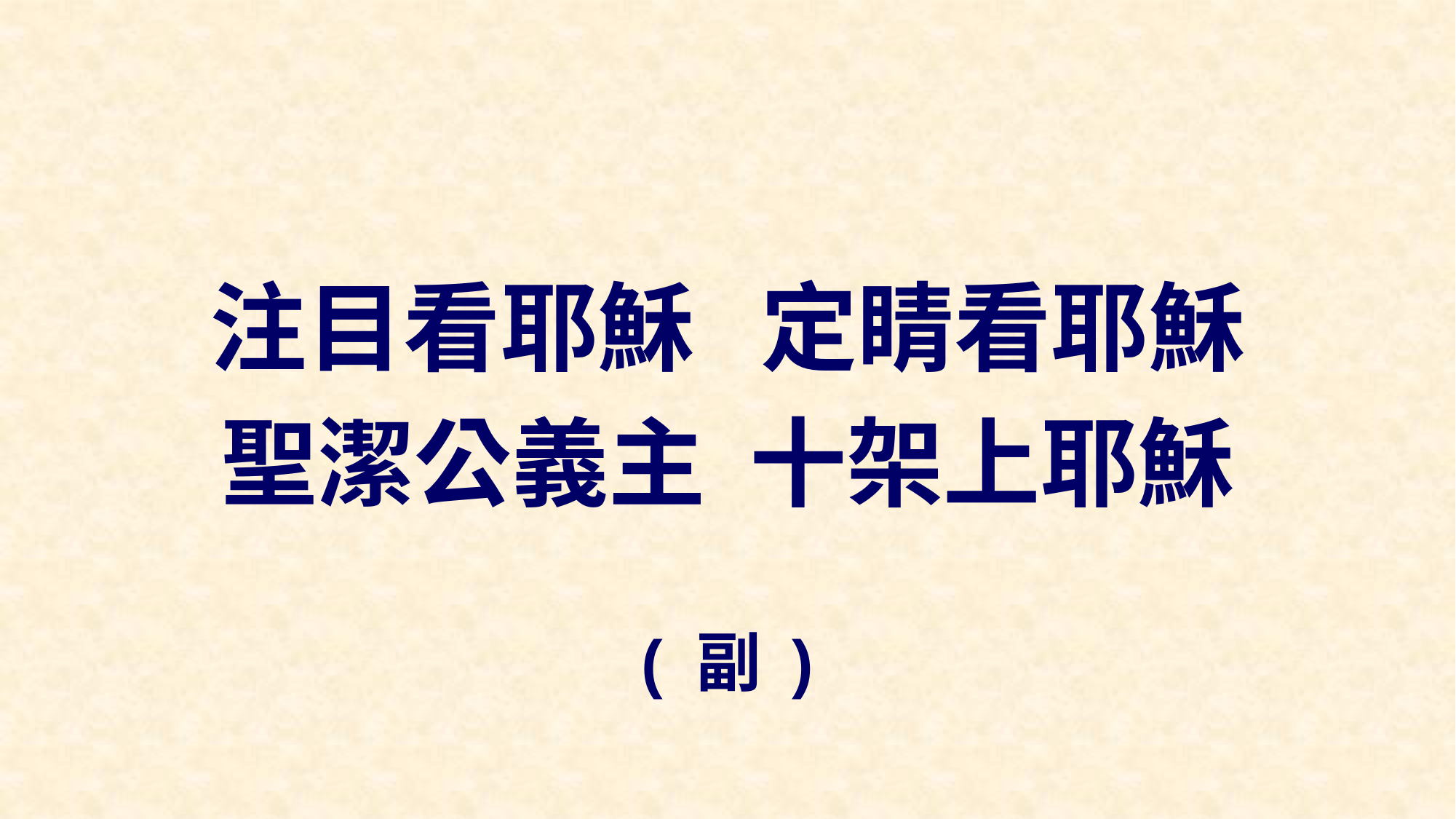

注目看耶穌   定睛看耶穌
聖潔公義主  十架上耶穌
( 副 )